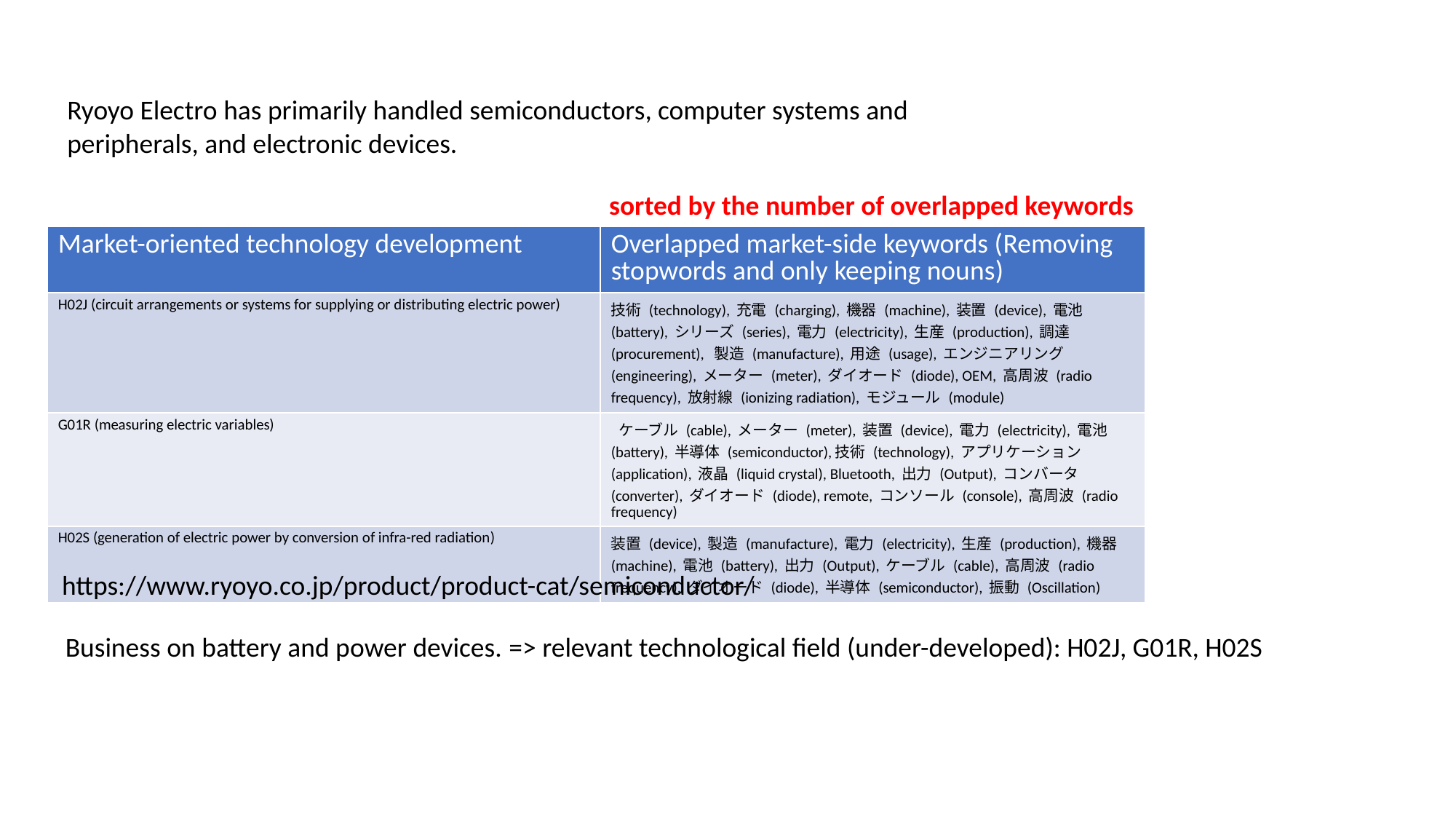

Ryoyo Electro has primarily handled semiconductors, computer systems and peripherals, and electronic devices.
sorted by the number of overlapped keywords
| Market-oriented technology development | Overlapped market-side keywords (Removing stopwords and only keeping nouns) |
| --- | --- |
| H02J (circuit arrangements or systems for supplying or distributing electric power) | 技術 (technology), 充電 (charging), 機器 (machine), 装置 (device), 電池 (battery), シリーズ (series), 電力 (electricity), 生産 (production), 調達 (procurement), 製造 (manufacture), 用途 (usage), エンジニアリング (engineering), メーター (meter), ダイオード (diode), OEM, 高周波 (radio frequency), 放射線 (ionizing radiation), モジュール (module) |
| G01R (measuring electric variables) | ケーブル (cable), メーター (meter), 装置 (device), 電力 (electricity), 電池 (battery), 半導体 (semiconductor),技術 (technology), アプリケーション (application), 液晶 (liquid crystal), Bluetooth, 出力 (Output), コンバータ(converter), ダイオード (diode), remote, コンソール (console), 高周波 (radio frequency) |
| H02S (generation of electric power by conversion of infra-red radiation) | 装置 (device), 製造 (manufacture), 電力 (electricity), 生産 (production), 機器 (machine), 電池 (battery), 出力 (Output), ケーブル (cable), 高周波 (radio frequency), ダイオード (diode), 半導体 (semiconductor), 振動 (Oscillation) |
https://www.ryoyo.co.jp/product/product-cat/semiconductor/
Business on battery and power devices. => relevant technological field (under-developed): H02J, G01R, H02S